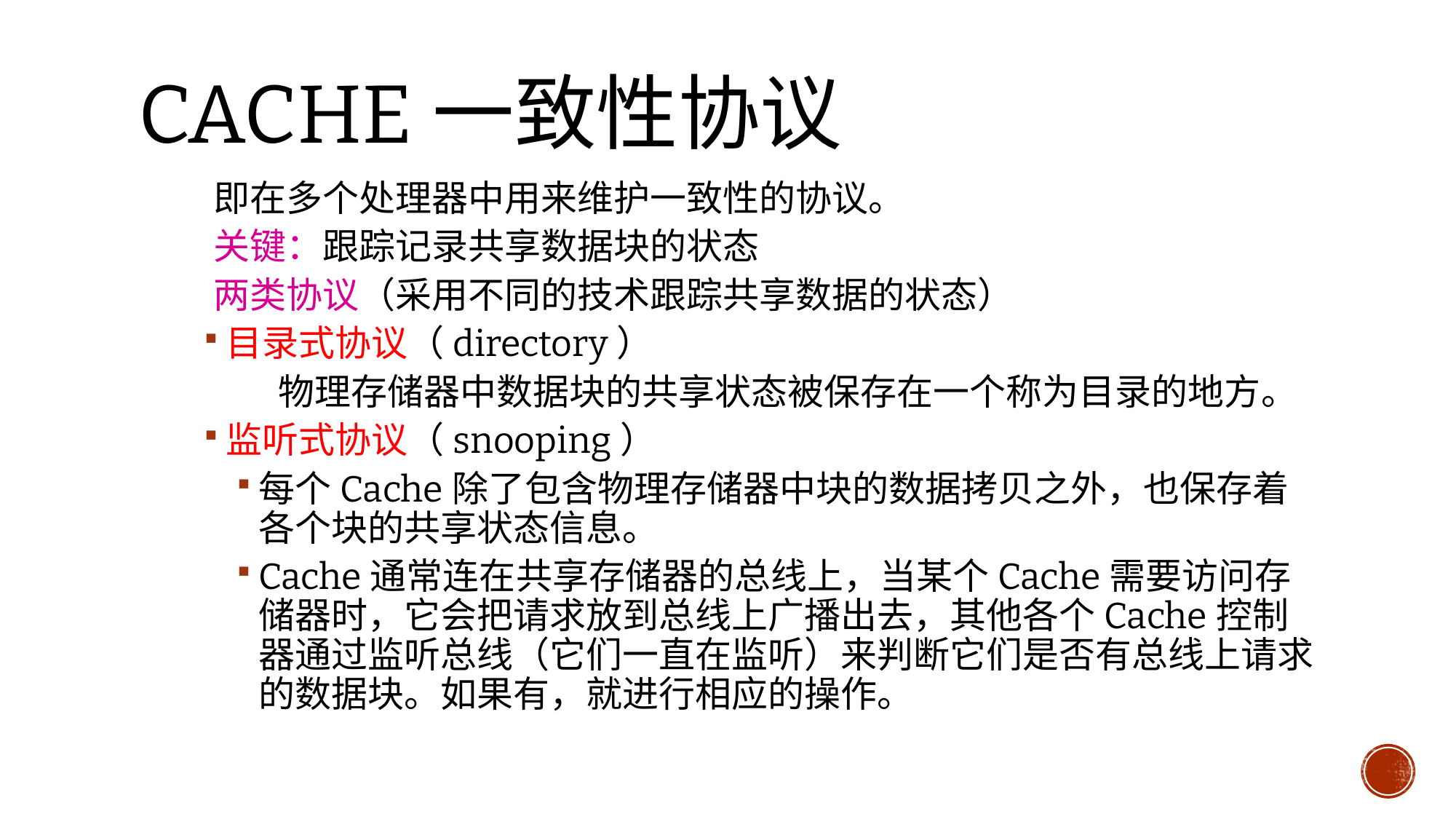

# CACHE一致性协议
即在多个处理器中用来维护一致性的协议。
关键：跟踪记录共享数据块的状态
两类协议（采用不同的技术跟踪共享数据的状态）
目录式协议（directory）
        物理存储器中数据块的共享状态被保存在一个称为目录的地方。
监听式协议（snooping）
每个Cache除了包含物理存储器中块的数据拷贝之外，也保存着各个块的共享状态信息。
Cache通常连在共享存储器的总线上，当某个Cache需要访问存储器时，它会把请求放到总线上广播出去，其他各个Cache控制器通过监听总线（它们一直在监听）来判断它们是否有总线上请求的数据块。如果有，就进行相应的操作。